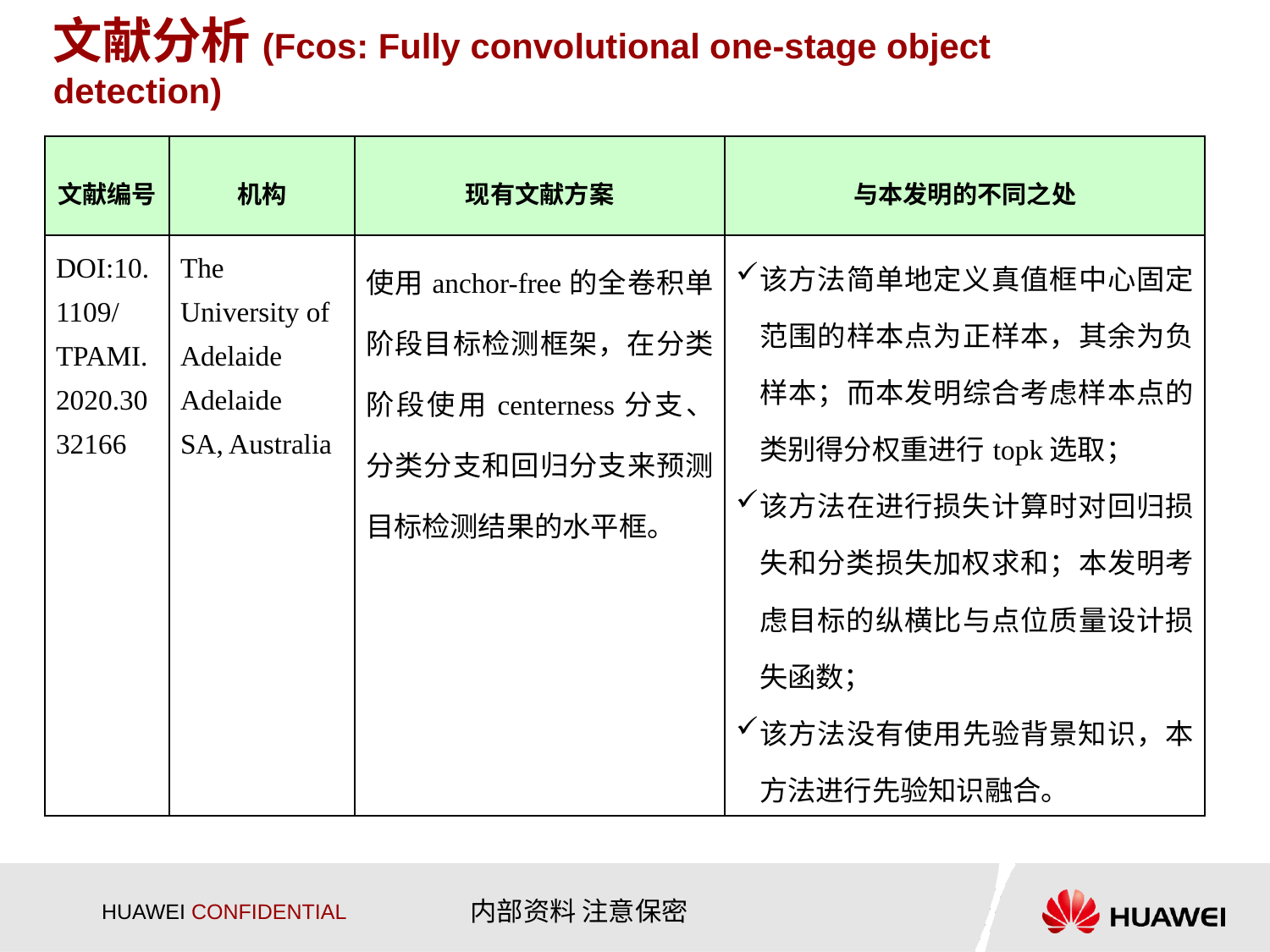

# 文献分析(Fcos: Fully convolutional one-stage object detection)
| 文献编号 | 机构 | 现有文献方案 | 与本发明的不同之处 |
| --- | --- | --- | --- |
| DOI:10.1109/TPAMI.2020.3032166 | The University of Adelaide Adelaide SA, Australia | 使用anchor-free的全卷积单阶段目标检测框架，在分类阶段使用centerness分支、分类分支和回归分支来预测目标检测结果的水平框。 | 该方法简单地定义真值框中心固定范围的样本点为正样本，其余为负样本；而本发明综合考虑样本点的类别得分权重进行topk选取； 该方法在进行损失计算时对回归损失和分类损失加权求和；本发明考虑目标的纵横比与点位质量设计损失函数； 该方法没有使用先验背景知识，本方法进行先验知识融合。 |